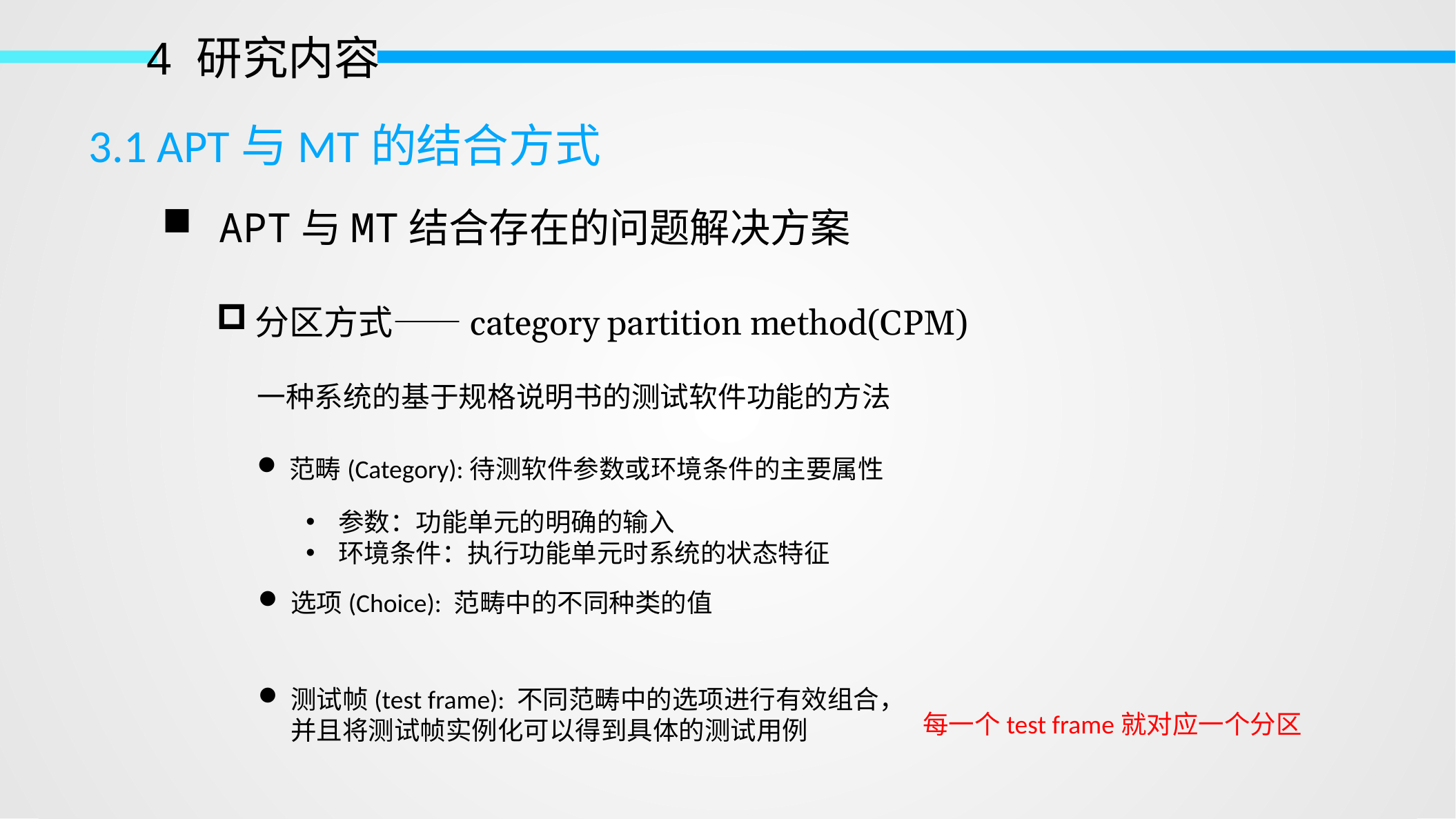

4 研究内容

3.1 APT与MT的结合方式
 APT与MT结合存在的问题解决方案
分区方式——category partition method(CPM)
一种系统的基于规格说明书的测试软件功能的方法
范畴(Category):待测软件参数或环境条件的主要属性

参数：功能单元的明确的输入
环境条件：执行功能单元时系统的状态特征
选项(Choice): 范畴中的不同种类的值

测试帧(test frame): 不同范畴中的选项进行有效组合，并且将测试帧实例化可以得到具体的测试用例

每一个test frame就对应一个分区